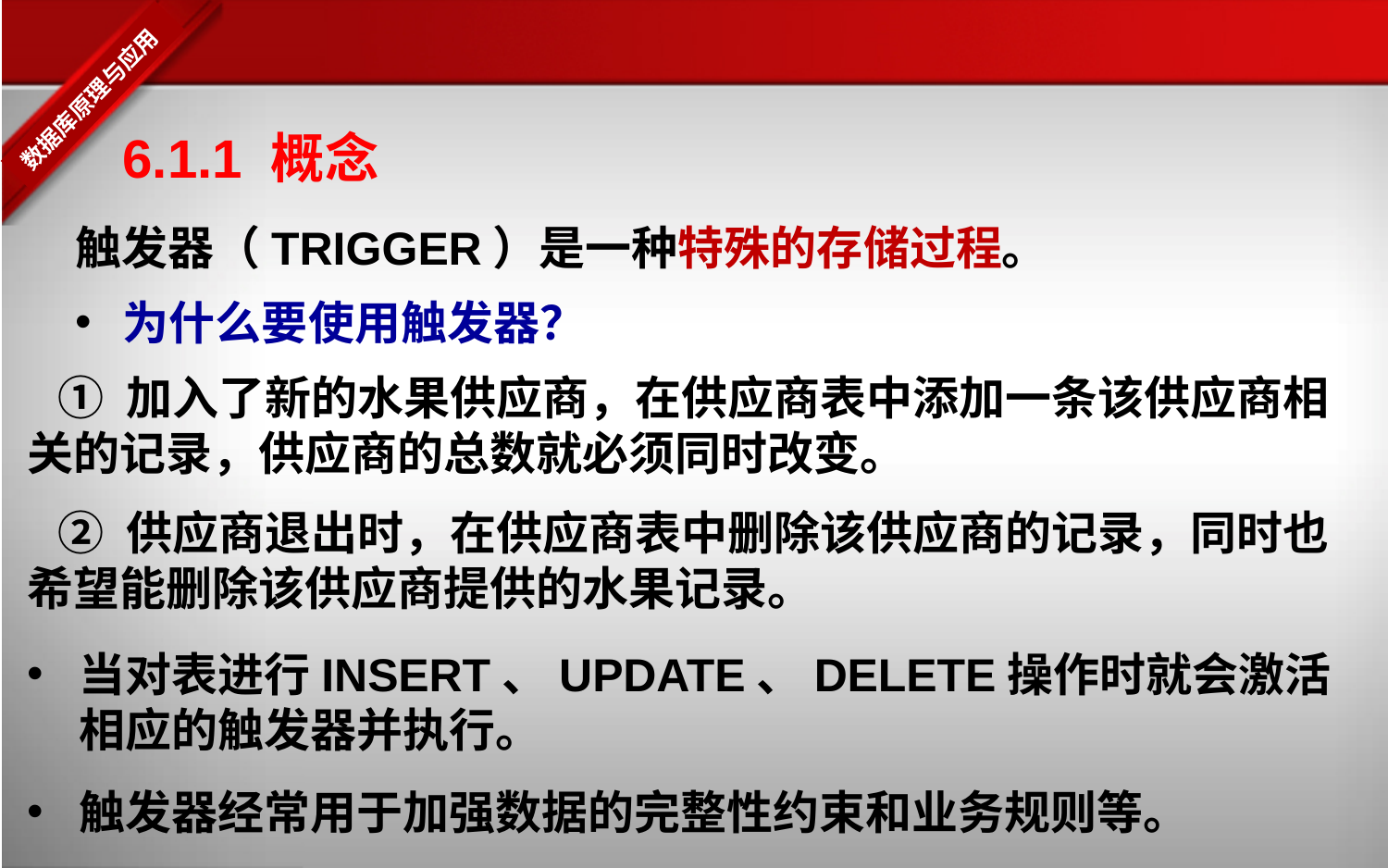

6.1.1 概念
触发器（TRIGGER）是一种特殊的存储过程。
  为什么要使用触发器？
   ① 加入了新的水果供应商，在供应商表中添加一条该供应商相关的记录，供应商的总数就必须同时改变。
   ② 供应商退出时，在供应商表中删除该供应商的记录，同时也希望能删除该供应商提供的水果记录。
当对表进行INSERT、UPDATE、DELETE操作时就会激活相应的触发器并执行。
触发器经常用于加强数据的完整性约束和业务规则等。